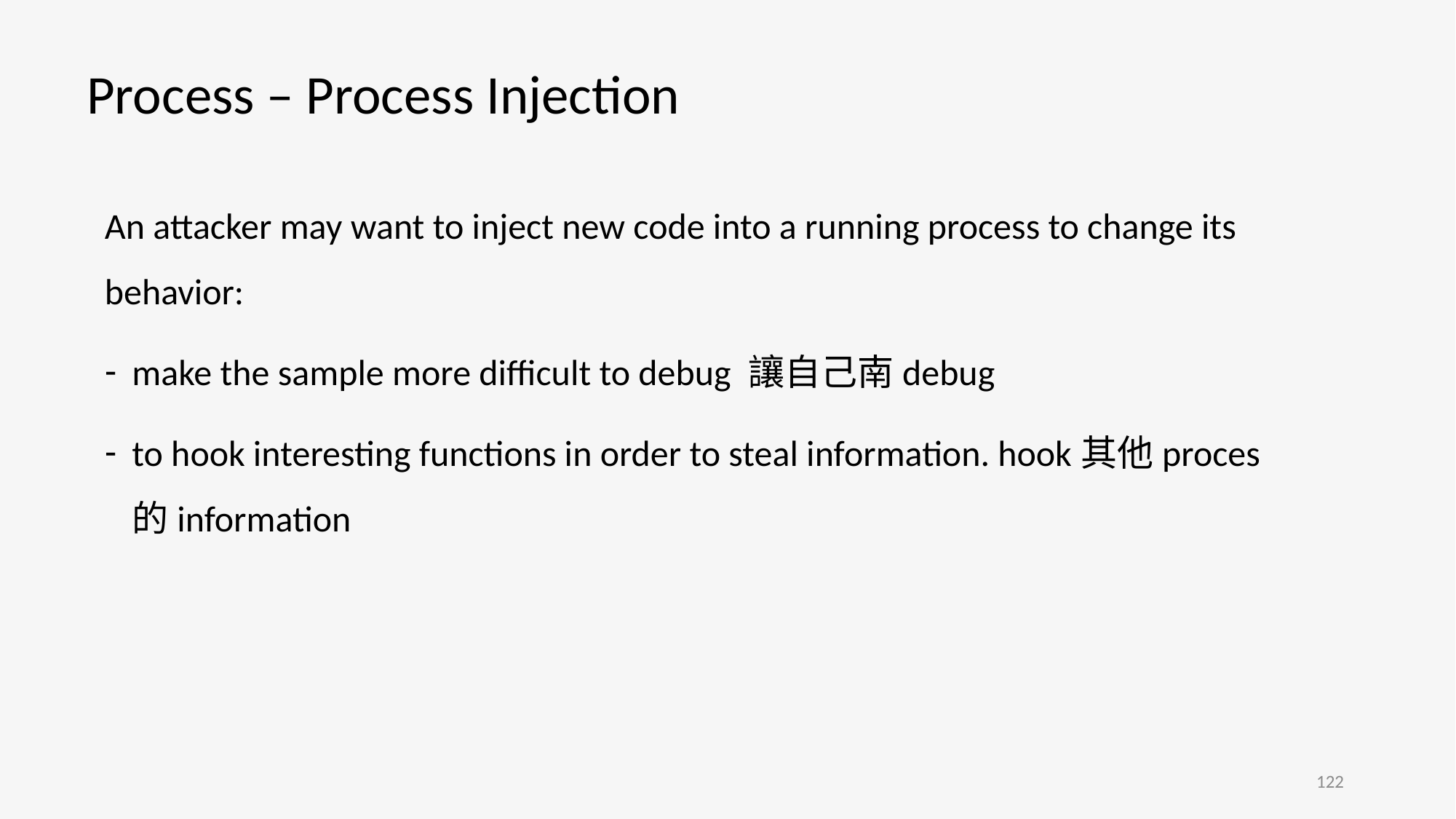

# Process – Process Injection
An attacker may want to inject new code into a running process to change its behavior:
make the sample more difficult to debug 讓自己南debug
to hook interesting functions in order to steal information. hook其他proces的information

122